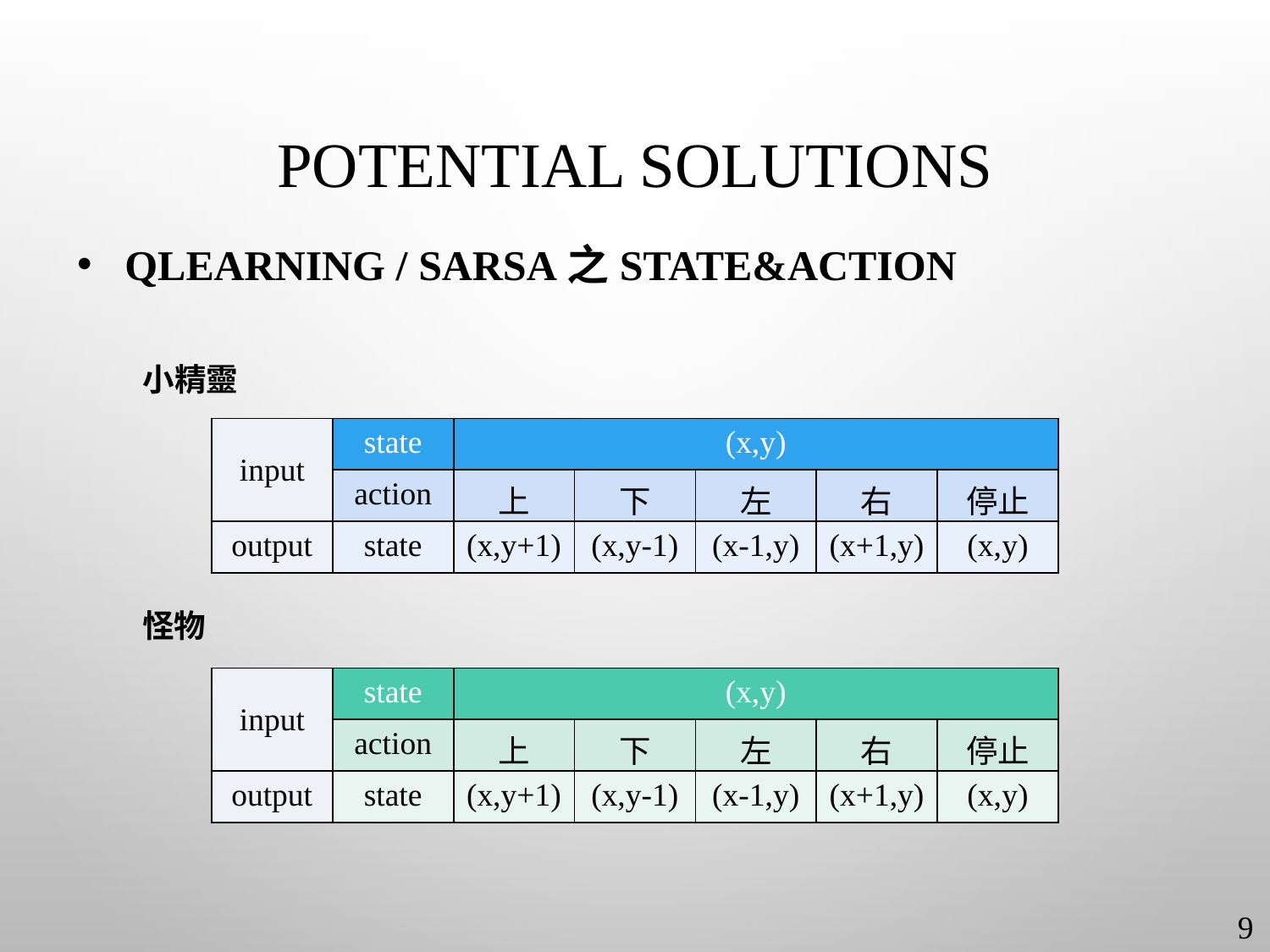

# Potential Solutions
Qlearning / SARSA之state&action
小精靈
| input | state | (x,y) |  |  |  |  |
| --- | --- | --- | --- | --- | --- | --- |
|  | action | 上 | 下 | 左 | 右 | 停止 |
| output | state | (x,y+1) | (x,y-1) | (x-1,y) | (x+1,y) | (x,y) |
怪物
| input | state | (x,y) |  |  |  |  |
| --- | --- | --- | --- | --- | --- | --- |
|  | action | 上 | 下 | 左 | 右 | 停止 |
| output | state | (x,y+1) | (x,y-1) | (x-1,y) | (x+1,y) | (x,y) |
9